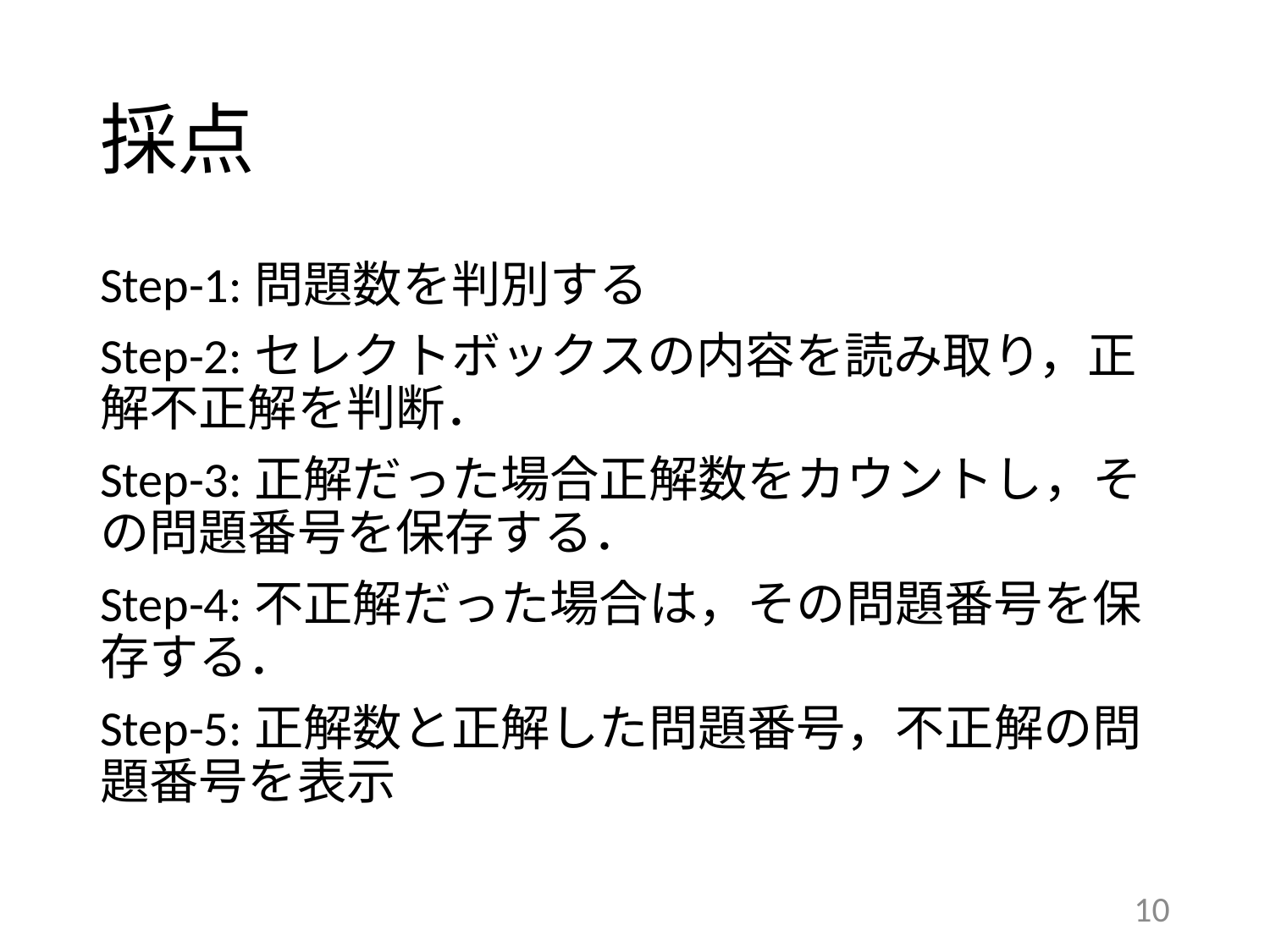

# 採点
Step-1:問題数を判別する
Step-2:セレクトボックスの内容を読み取り，正解不正解を判断．
Step-3:正解だった場合正解数をカウントし，その問題番号を保存する．
Step-4:不正解だった場合は，その問題番号を保存する．
Step-5:正解数と正解した問題番号，不正解の問題番号を表示

10